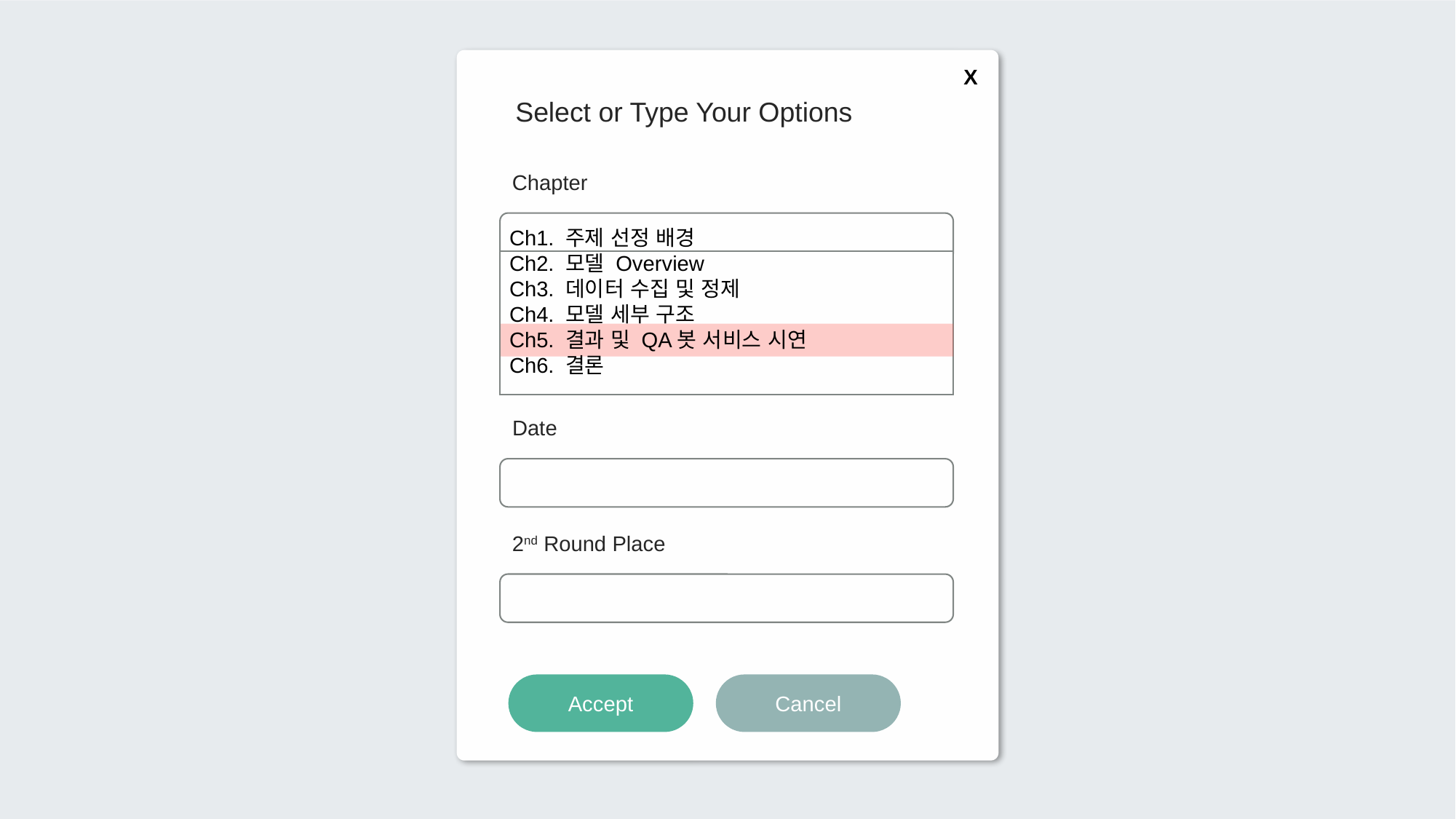

Ch1. 주제 선정 배경
Ch2. 모델 Overview
Ch3. 데이터 수집 및 정제
Ch4. 모델 세부 구조
Ch5. 결과 및 QA봇 서비스 시연
Ch6. 결론